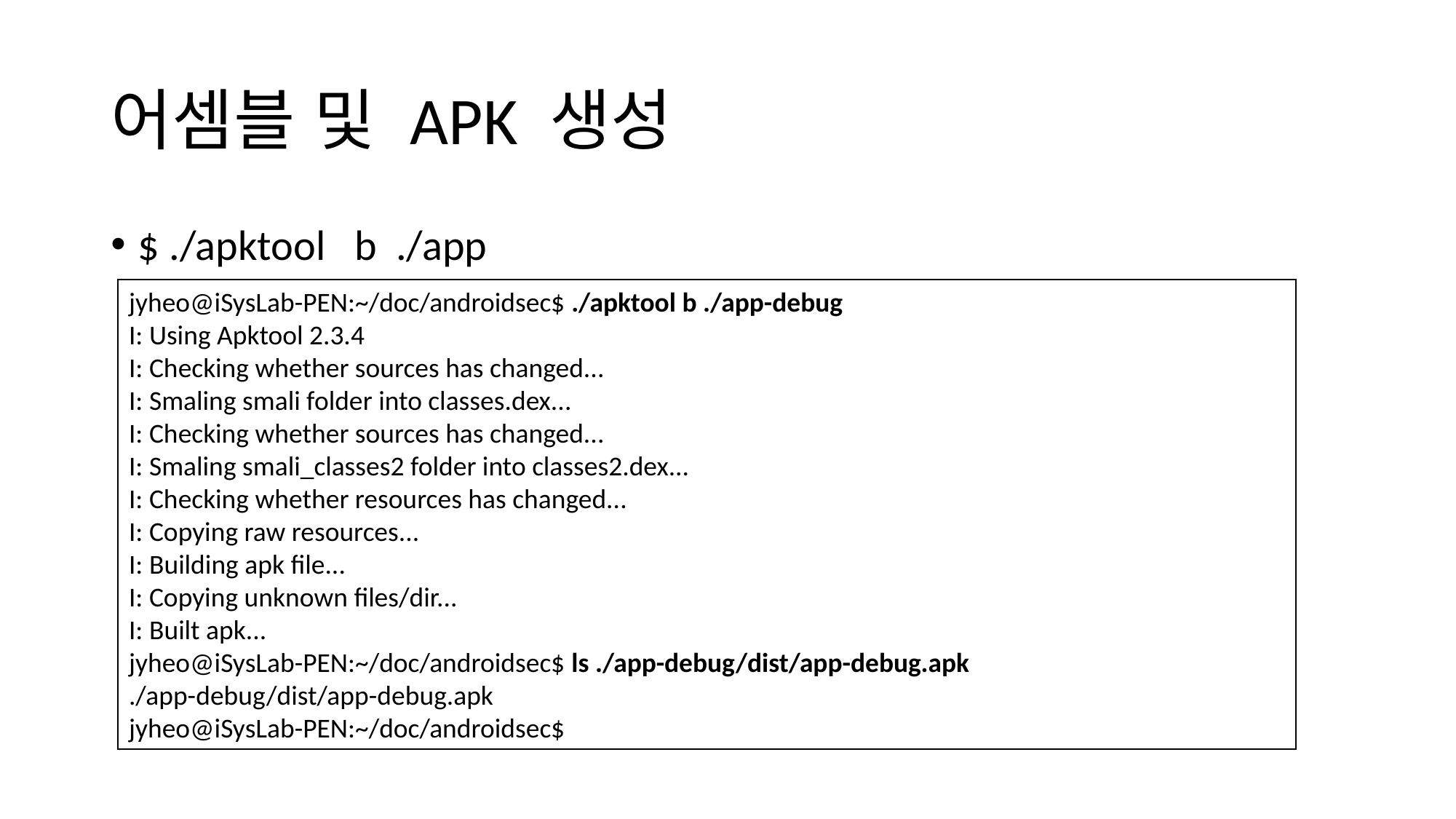

# 어셈블 및 APK 생성
$ ./apktool   b  ./app
jyheo@iSysLab-PEN:~/doc/androidsec$ ./apktool b ./app-debug
I: Using Apktool 2.3.4
I: Checking whether sources has changed...
I: Smaling smali folder into classes.dex...
I: Checking whether sources has changed...
I: Smaling smali_classes2 folder into classes2.dex...
I: Checking whether resources has changed...
I: Copying raw resources...
I: Building apk file...
I: Copying unknown files/dir...
I: Built apk...
jyheo@iSysLab-PEN:~/doc/androidsec$ ls ./app-debug/dist/app-debug.apk
./app-debug/dist/app-debug.apk
jyheo@iSysLab-PEN:~/doc/androidsec$